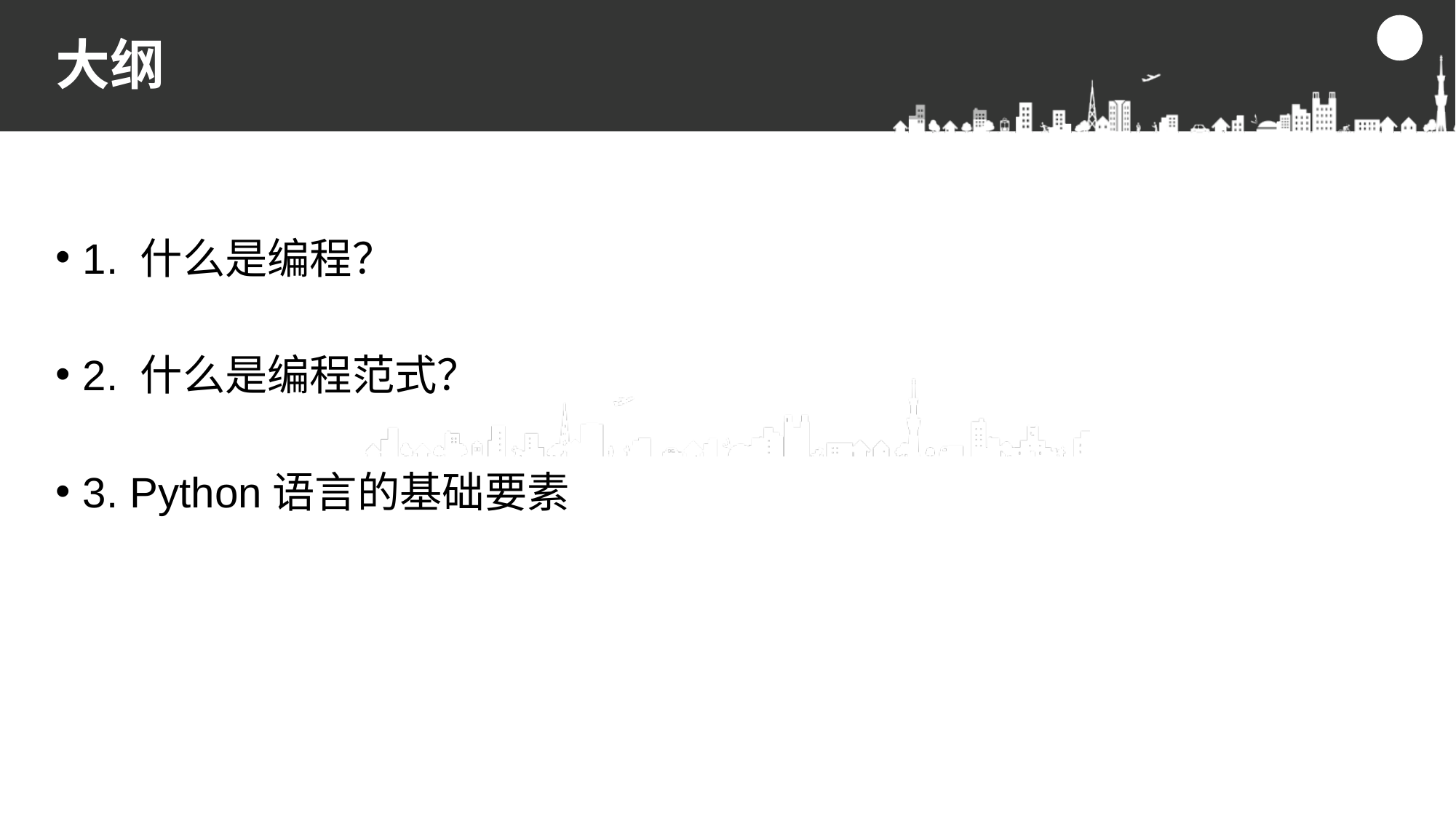

# 大纲
2
1. 什么是编程？
2. 什么是编程范式？
3. Python语言的基础要素